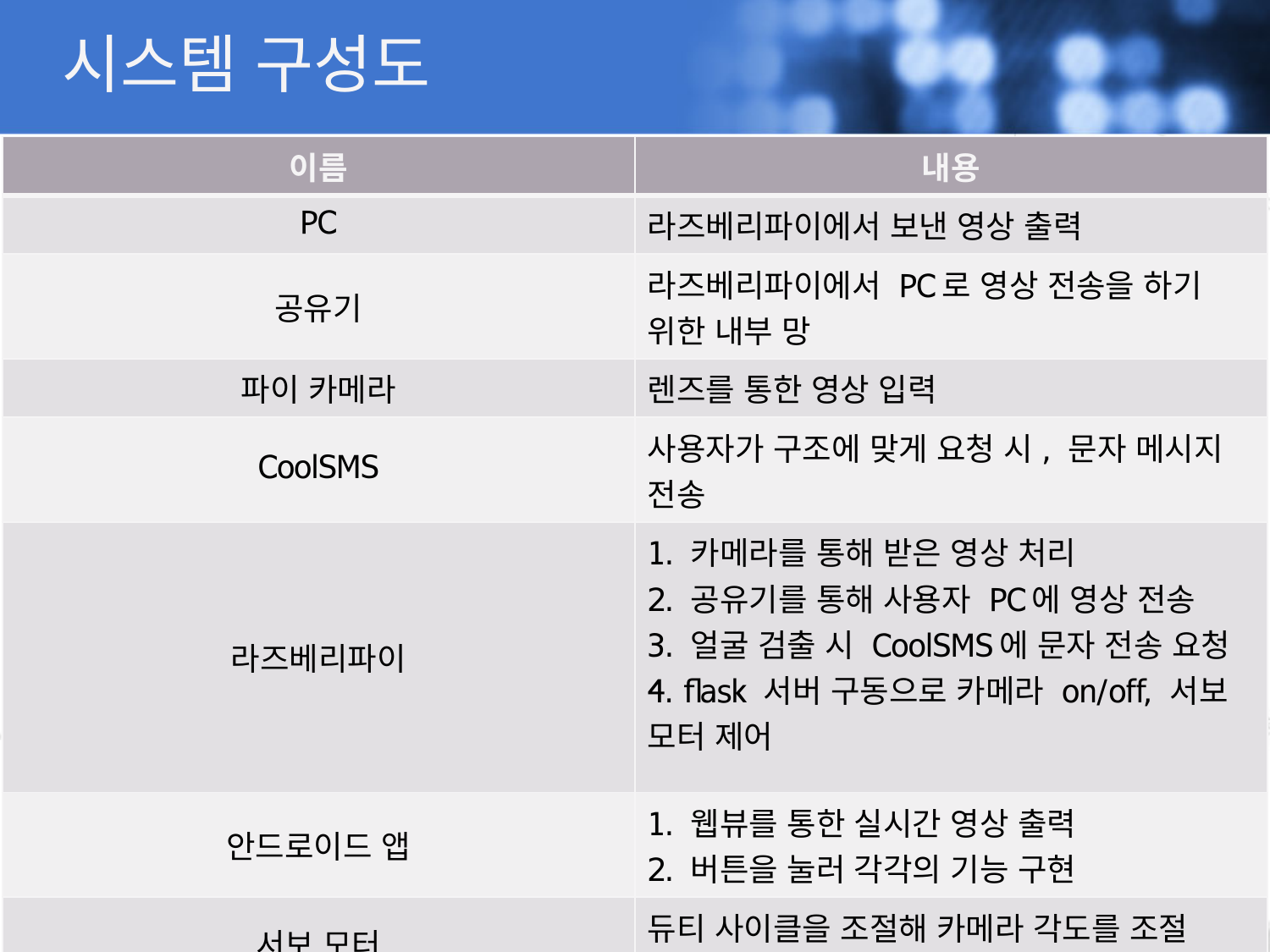

# 시스템 구성도
| 이름 | 내용 |
| --- | --- |
| PC | 라즈베리파이에서 보낸 영상 출력 |
| 공유기 | 라즈베리파이에서 PC로 영상 전송을 하기 위한 내부 망 |
| 파이 카메라 | 렌즈를 통한 영상 입력 |
| CoolSMS | 사용자가 구조에 맞게 요청 시, 문자 메시지 전송 |
| 라즈베리파이 | 1. 카메라를 통해 받은 영상 처리 2. 공유기를 통해 사용자 PC에 영상 전송 3. 얼굴 검출 시 CoolSMS에 문자 전송 요청 4. flask 서버 구동으로 카메라 on/off, 서보 모터 제어 |
| 안드로이드 앱 | 1. 웹뷰를 통한 실시간 영상 출력 2. 버튼을 눌러 각각의 기능 구현 |
| 서보 모터 | 듀티 사이클을 조절해 카메라 각도를 조절 |